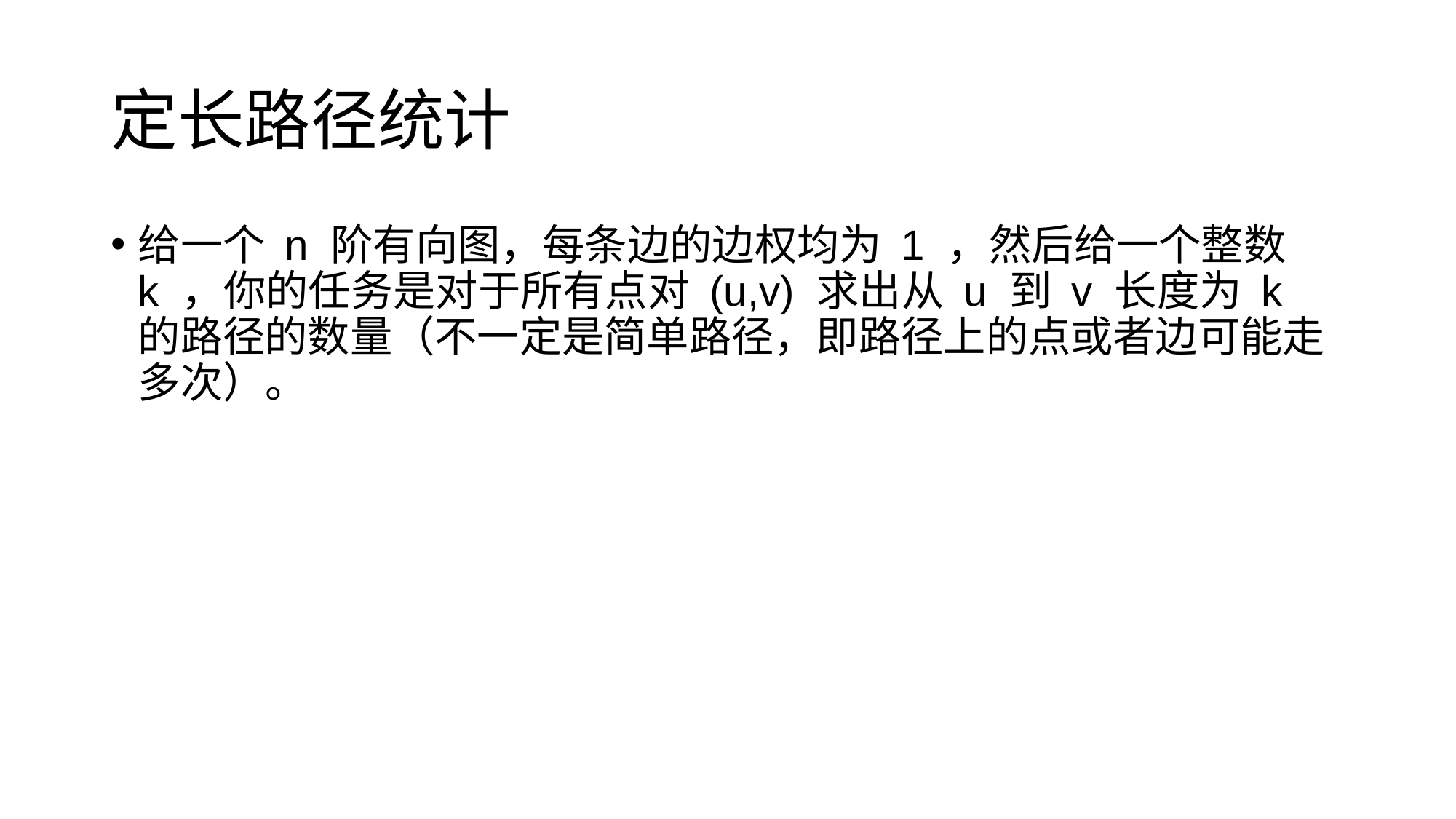

# 定长路径统计
给一个 n 阶有向图，每条边的边权均为 1 ，然后给一个整数 k ，你的任务是对于所有点对 (u,v) 求出从 u 到 v 长度为 k 的路径的数量（不一定是简单路径，即路径上的点或者边可能走多次）。